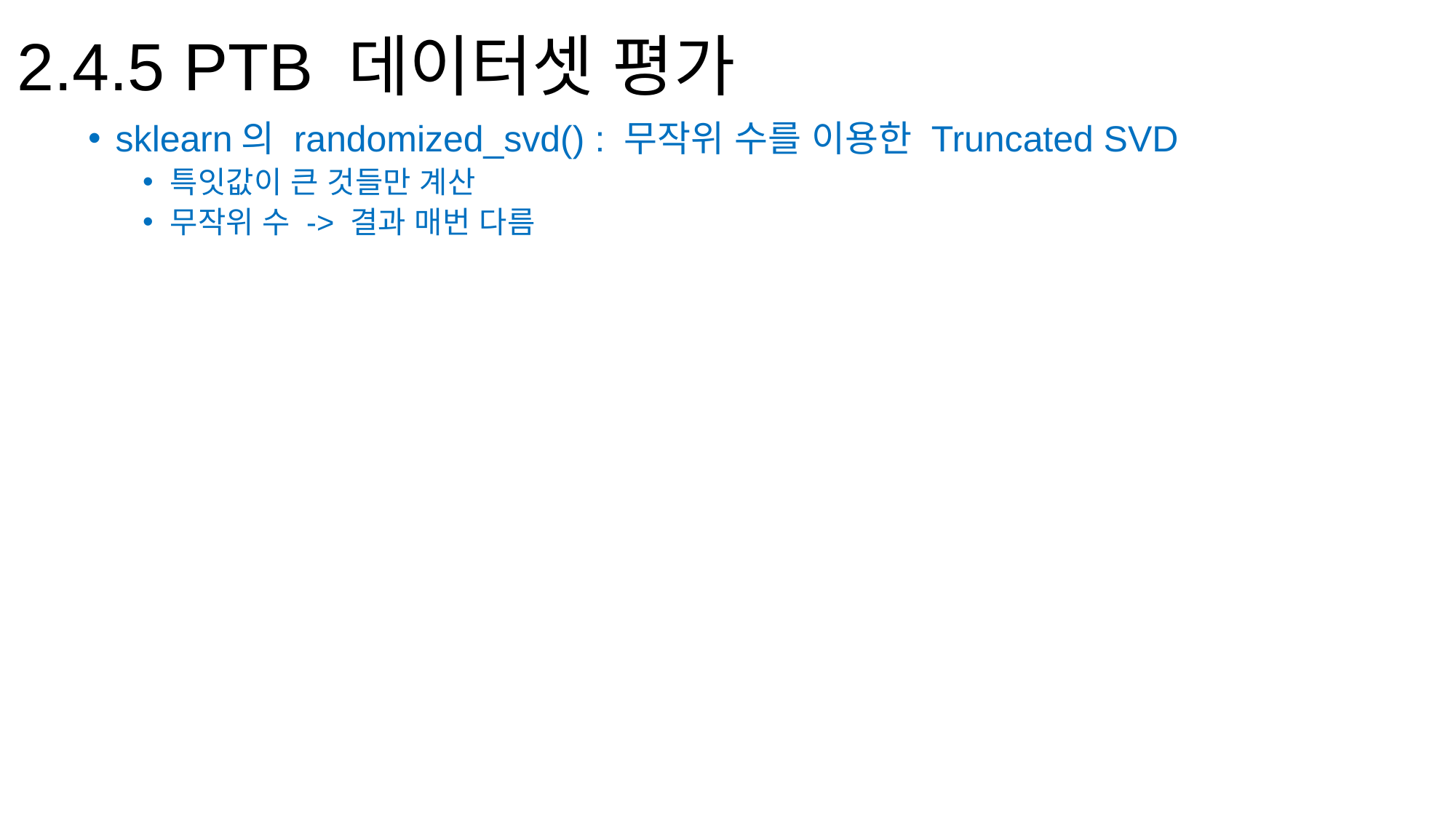

# 2.4.5 PTB 데이터셋 평가
sklearn의 randomized_svd() : 무작위 수를 이용한 Truncated SVD
특잇값이 큰 것들만 계산
무작위 수 -> 결과 매번 다름